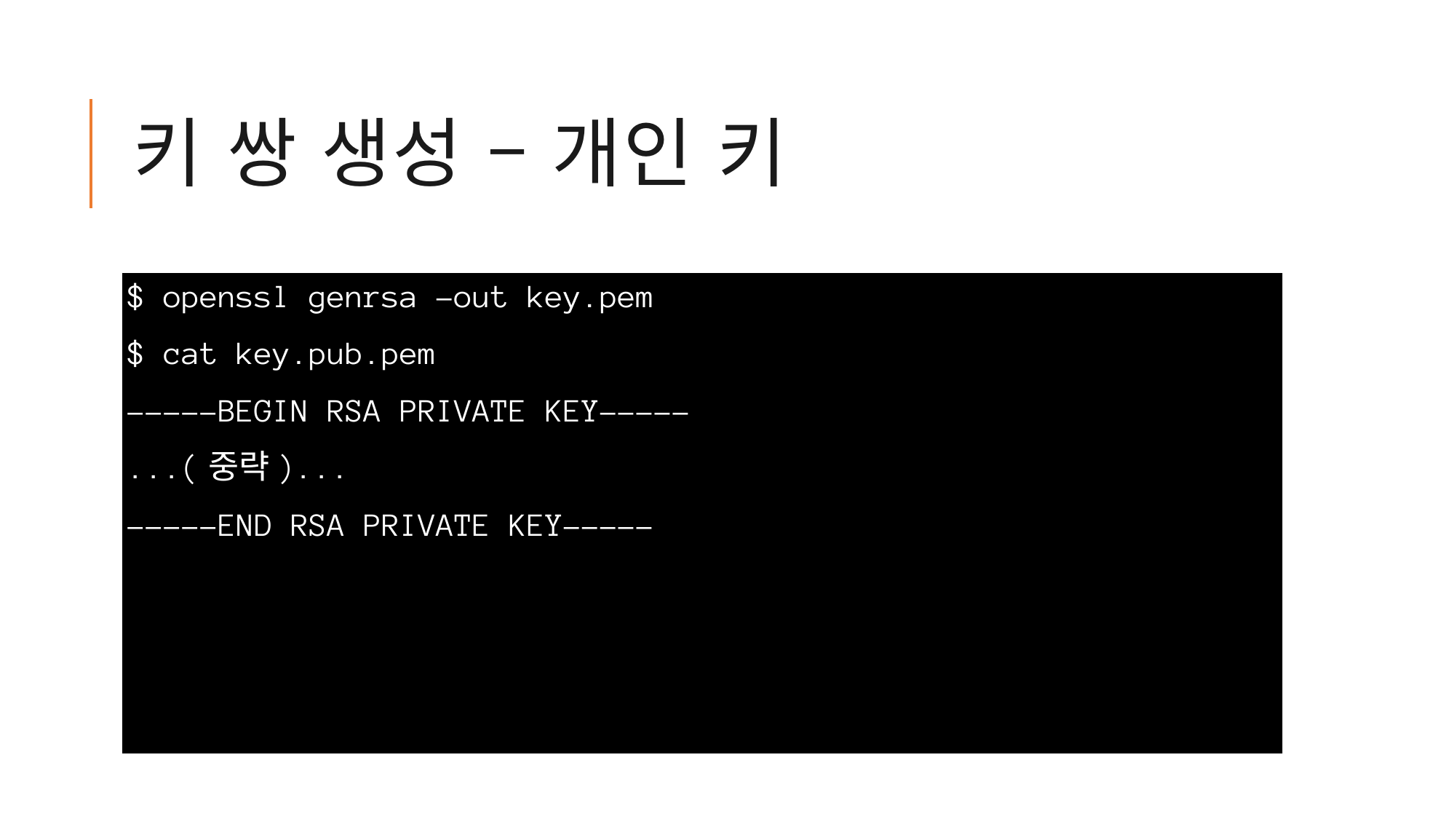

# 키 쌍 생성 – 개인 키
$ openssl genrsa -out key.pem
$ cat key.pub.pem
-----BEGIN RSA PRIVATE KEY-----
...(중략)...
-----END RSA PRIVATE KEY-----